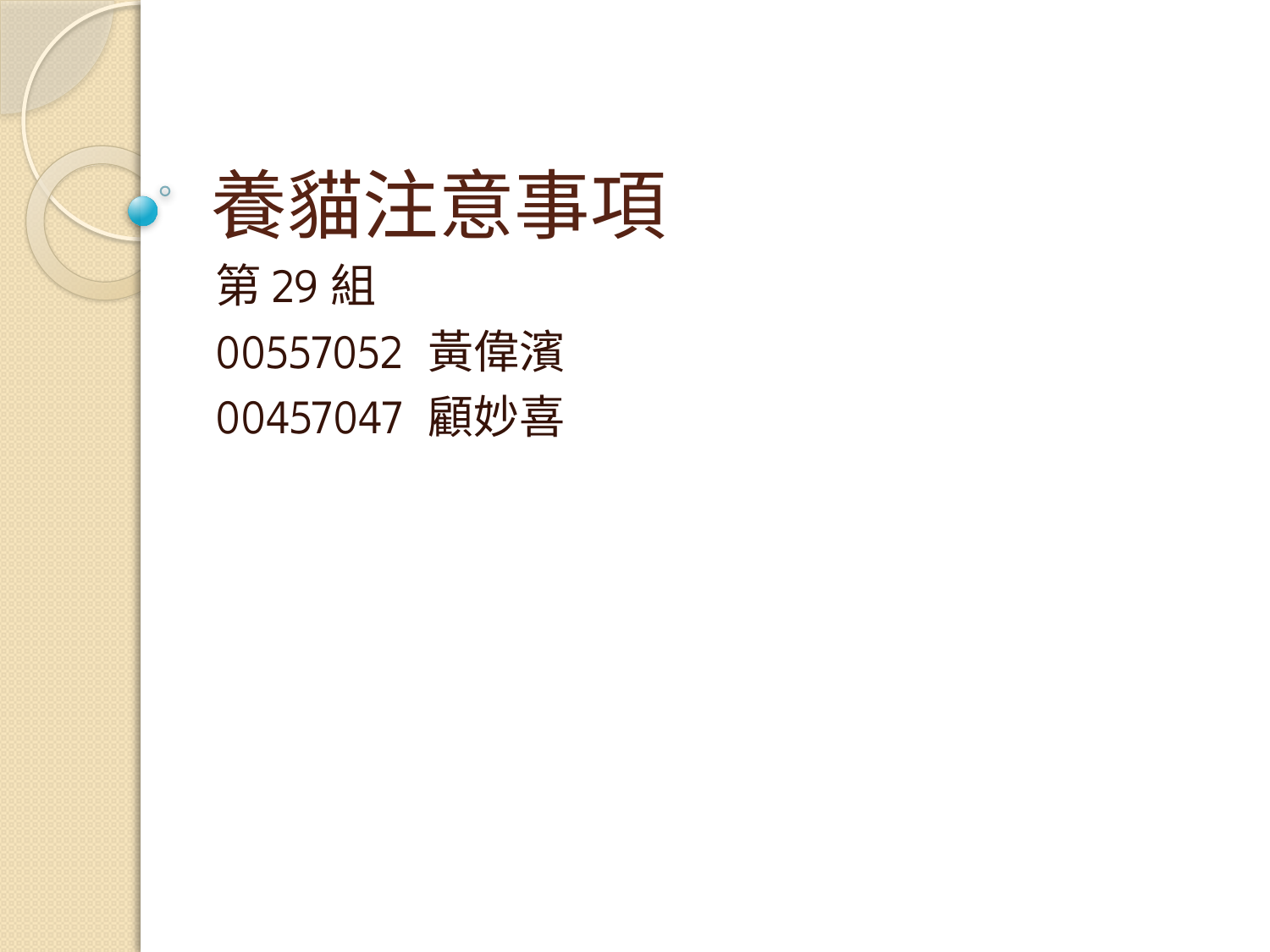

# 養貓注意事項
第29組
00557052 黃偉濱
00457047 顧妙喜